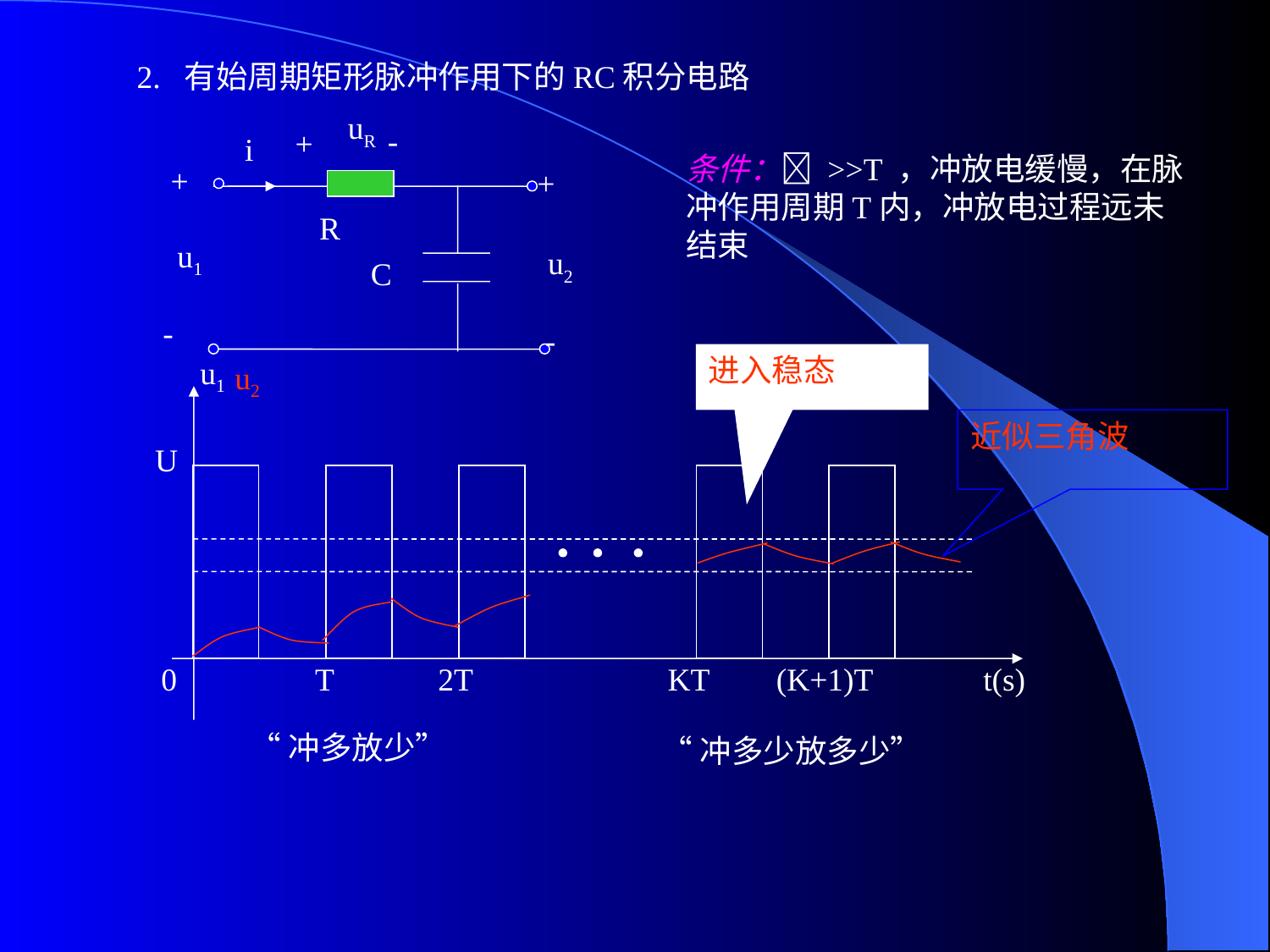

2.  有始周期矩形脉冲作用下的RC积分电路
uR
-
+
i
+
+

R
u1

u2
C

-
-

条件：τ >>T ，冲放电缓慢，在脉冲作用周期T内，冲放电过程远未结束
进入稳态
u1

U

0
T
2T
KT
(K+1)T
t(s)

u2
近似三角波

“冲多放少”
“冲多少放多少”